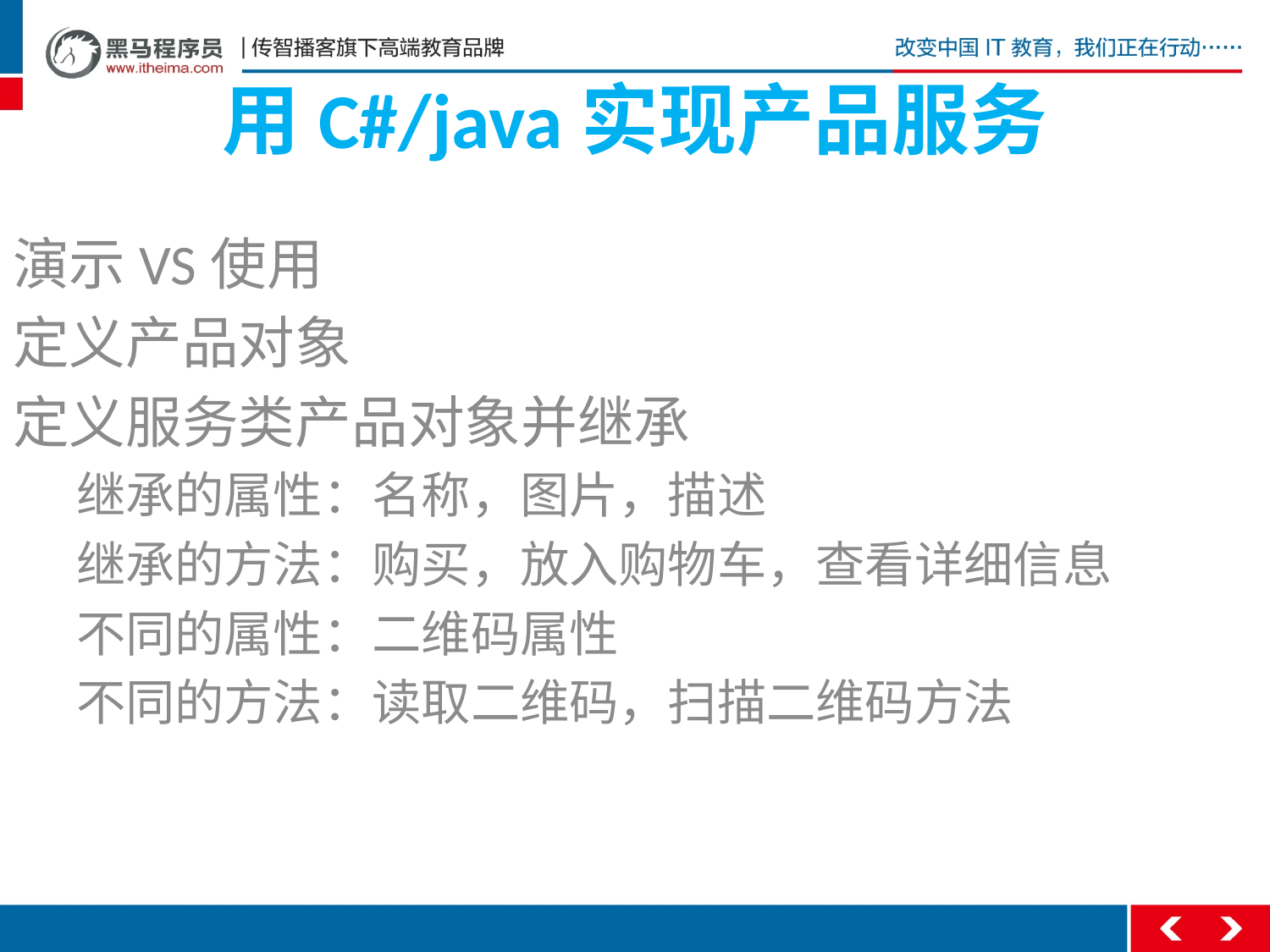

# 用C#/java实现产品服务
演示VS使用
定义产品对象
定义服务类产品对象并继承
继承的属性：名称，图片，描述
继承的方法：购买，放入购物车，查看详细信息
不同的属性：二维码属性
不同的方法：读取二维码，扫描二维码方法